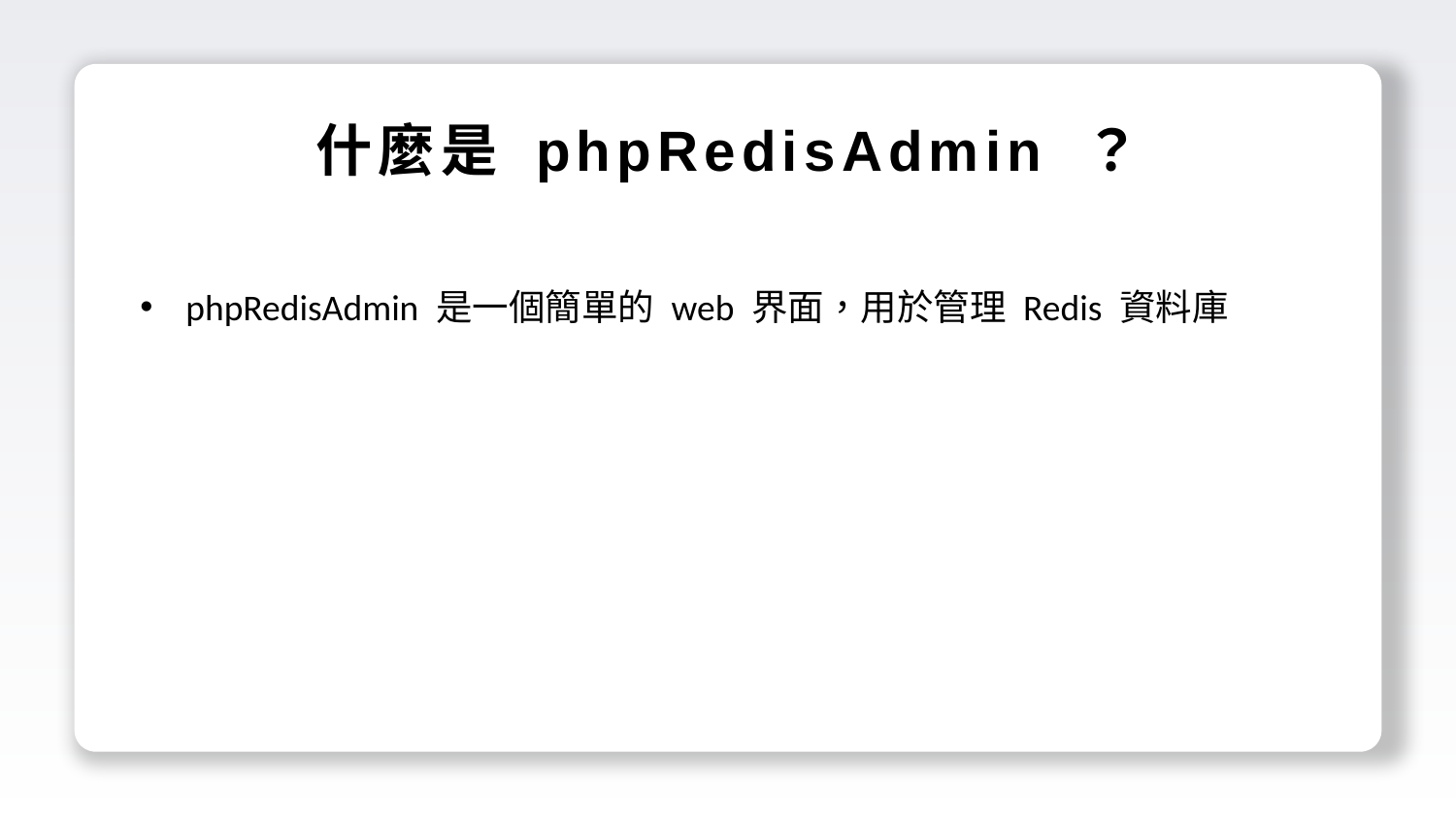

什麼是 phpRedisAdmin ？

phpRedisAdmin 是一個簡單的 web 界面，用於管理 Redis 資料庫